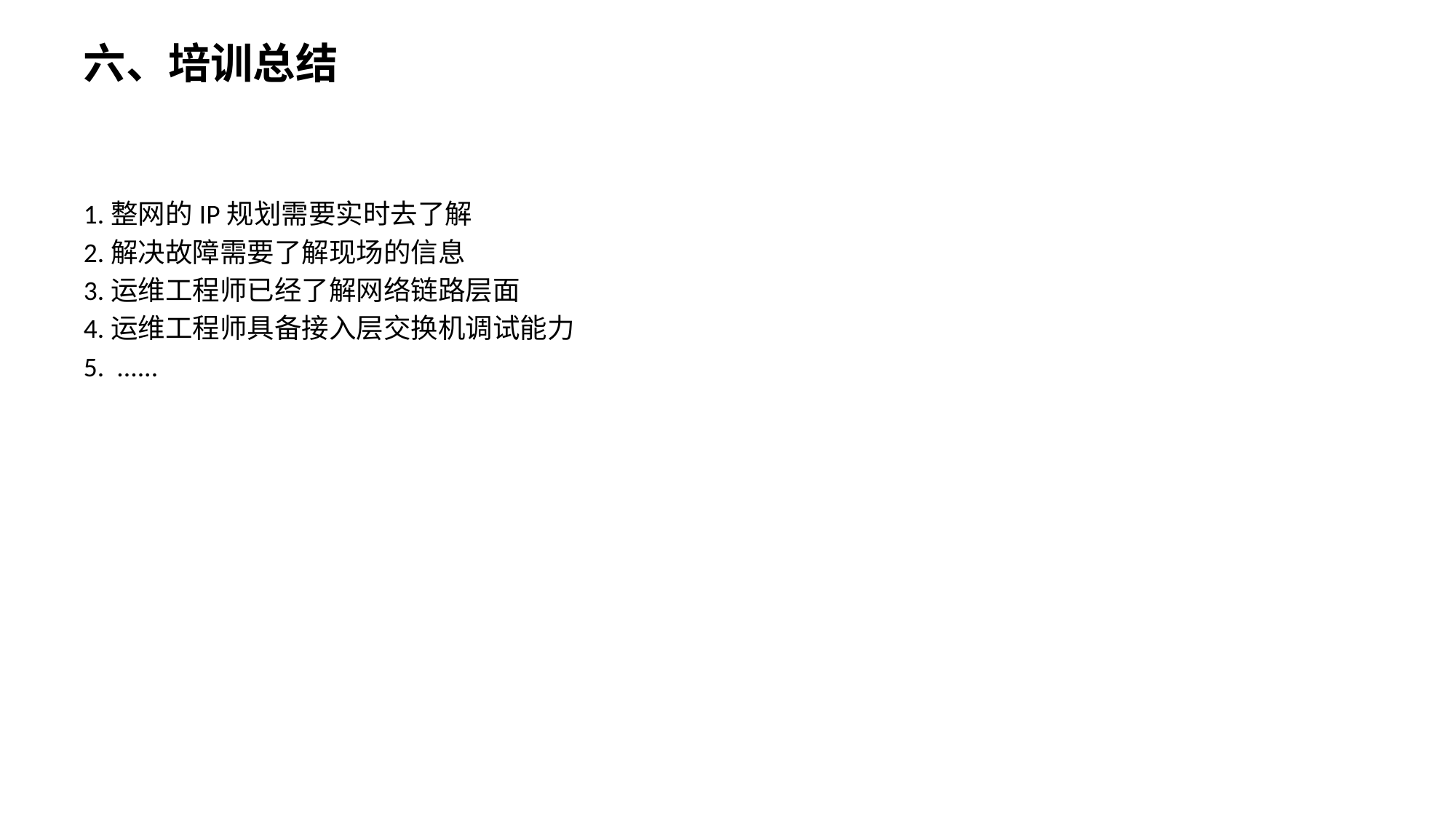

# 六、培训总结
1.整网的IP规划需要实时去了解
2.解决故障需要了解现场的信息
3.运维工程师已经了解网络链路层面
4.运维工程师具备接入层交换机调试能力
5.  ......